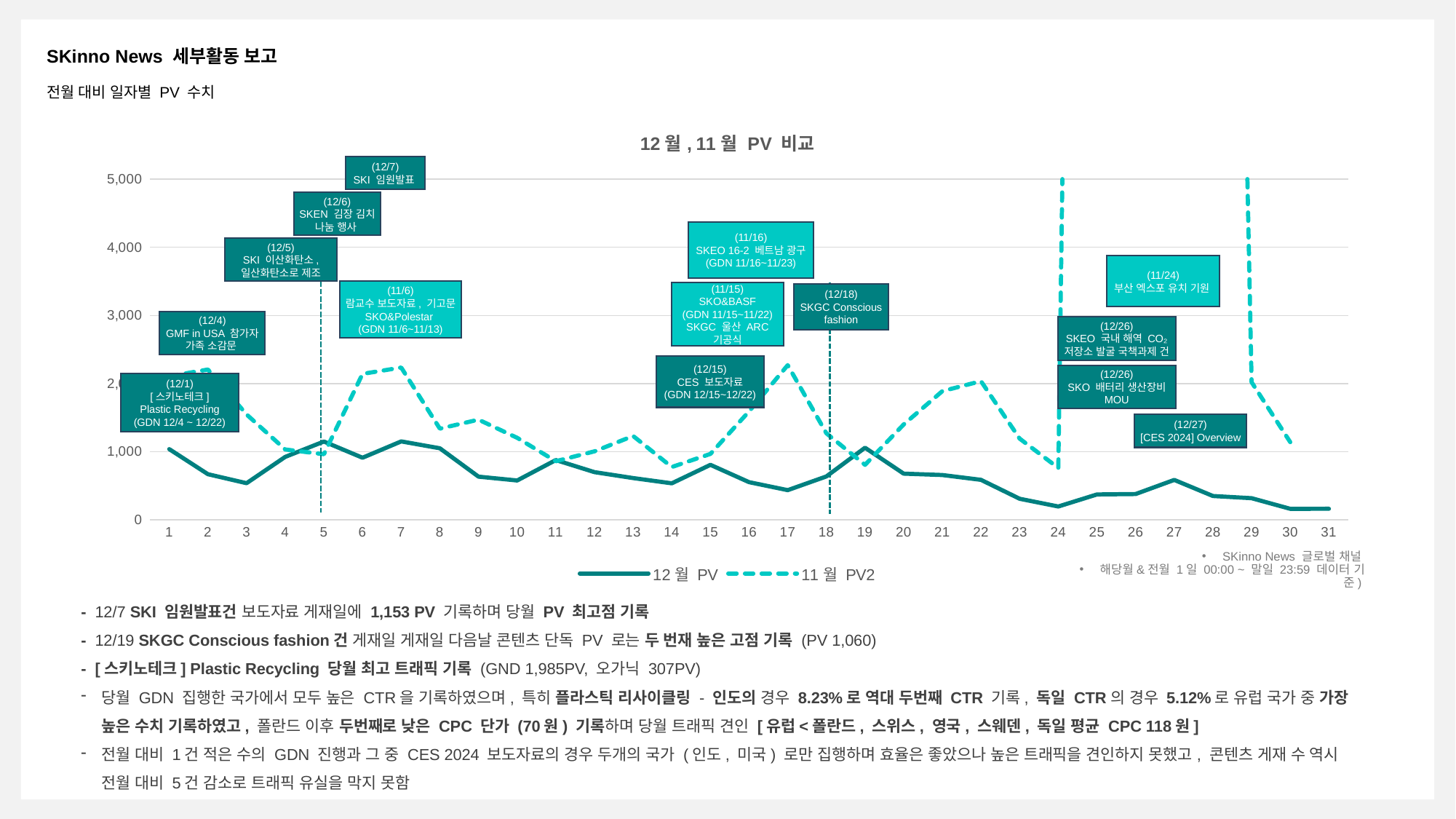

SKinno News 세부활동 보고
전월 대비 일자별 PV 수치

### Chart: 12월, 11월 PV 비교

| Category | 12월 PV | 11월 PV2 |
|---|---|---|
| 1 | 1039.0 | 2109.0 |
| 2 | 672.0 | 2207.0 |
| 3 | 540.0 | 1548.0 |
| 4 | 926.0 | 1034.0 |
| 5 | 1151.0 | 965.0 |
| 6 | 913.0 | 2143.0 |
| 7 | 1153.0 | 2236.0 |
| 8 | 1052.0 | 1340.0 |
| 9 | 636.0 | 1472.0 |
| 10 | 580.0 | 1205.0 |
| 11 | 879.0 | 862.0 |
| 12 | 702.0 | 1007.0 |
| 13 | 615.0 | 1232.0 |
| 14 | 538.0 | 777.0 |
| 15 | 809.0 | 969.0 |
| 16 | 555.0 | 1593.0 |
| 17 | 438.0 | 2271.0 |
| 18 | 639.0 | 1272.0 |
| 19 | 1060.0 | 809.0 |
| 20 | 680.0 | 1401.0 |
| 21 | 660.0 | 1890.0 |
| 22 | 589.0 | 2036.0 |
| 23 | 312.0 | 1194.0 |
| 24 | 198.0 | 763.0 |
| 25 | 375.0 | 41166.0 |
| 26 | 381.0 | 61061.0 |
| 27 | 588.0 | 31949.0 |
| 28 | 352.0 | 29389.0 |
| 29 | 320.0 | 2021.0 |
| 30 | 164.0 | 1142.0 |
| 31 | 165.0 | None |
(12/7)
SKI 임원발표
(12/6)
SKEN 김장 김치 나눔 행사
(11/16)
SKEO 16-2 베트남 광구
(GDN 11/16~11/23)
(12/5)
SKI 이산화탄소, 일산화탄소로 제조
(11/24)
부산 엑스포 유치 기원
(11/6)
람교수 보도자료, 기고문
SKO&Polestar
(GDN 11/6~11/13)
(11/15)
SKO&BASF
(GDN 11/15~11/22)
SKGC 울산 ARC 기공식
(12/18)
SKGC Conscious fashion
(12/4)
GMF in USA 참가자 가족 소감문
(12/26)
SKEO 국내 해역 CO₂
저장소 발굴 국책과제 건
(12/15)
CES 보도자료
(GDN 12/15~12/22)
(12/26)
SKO 배터리 생산장비 MOU
(12/1)
[스키노테크]
Plastic Recycling
(GDN 12/4 ~ 12/22)
(12/27)
[CES 2024] Overview
SKinno News 글로벌 채널
해당월&전월 1일 00:00 ~ 말일 23:59 데이터 기준)
-  12/7 SKI 임원발표건 보도자료 게재일에 1,153 PV 기록하며 당월 PV 최고점 기록
-  12/19 SKGC Conscious fashion건 게재일 게재일 다음날 콘텐츠 단독 PV 로는 두 번재 높은 고점 기록 (PV 1,060)
-  [스키노테크] Plastic Recycling 당월 최고 트래픽 기록 (GND 1,985PV, 오가닉 307PV)
당월 GDN 집행한 국가에서 모두 높은 CTR을 기록하였으며, 특히 플라스틱 리사이클링 - 인도의 경우 8.23%로 역대 두번째 CTR 기록, 독일 CTR의 경우 5.12%로 유럽 국가 중 가장 높은 수치 기록하였고, 폴란드 이후 두번째로 낮은 CPC 단가 (70원) 기록하며 당월 트래픽 견인 [유럽<폴란드, 스위스, 영국, 스웨덴, 독일 평균 CPC 118원]
전월 대비 1건 적은 수의 GDN 진행과 그 중 CES 2024 보도자료의 경우 두개의 국가 (인도, 미국) 로만 집행하며 효율은 좋았으나 높은 트래픽을 견인하지 못했고, 콘텐츠 게재 수 역시 전월 대비 5건 감소로 트래픽 유실을 막지 못함